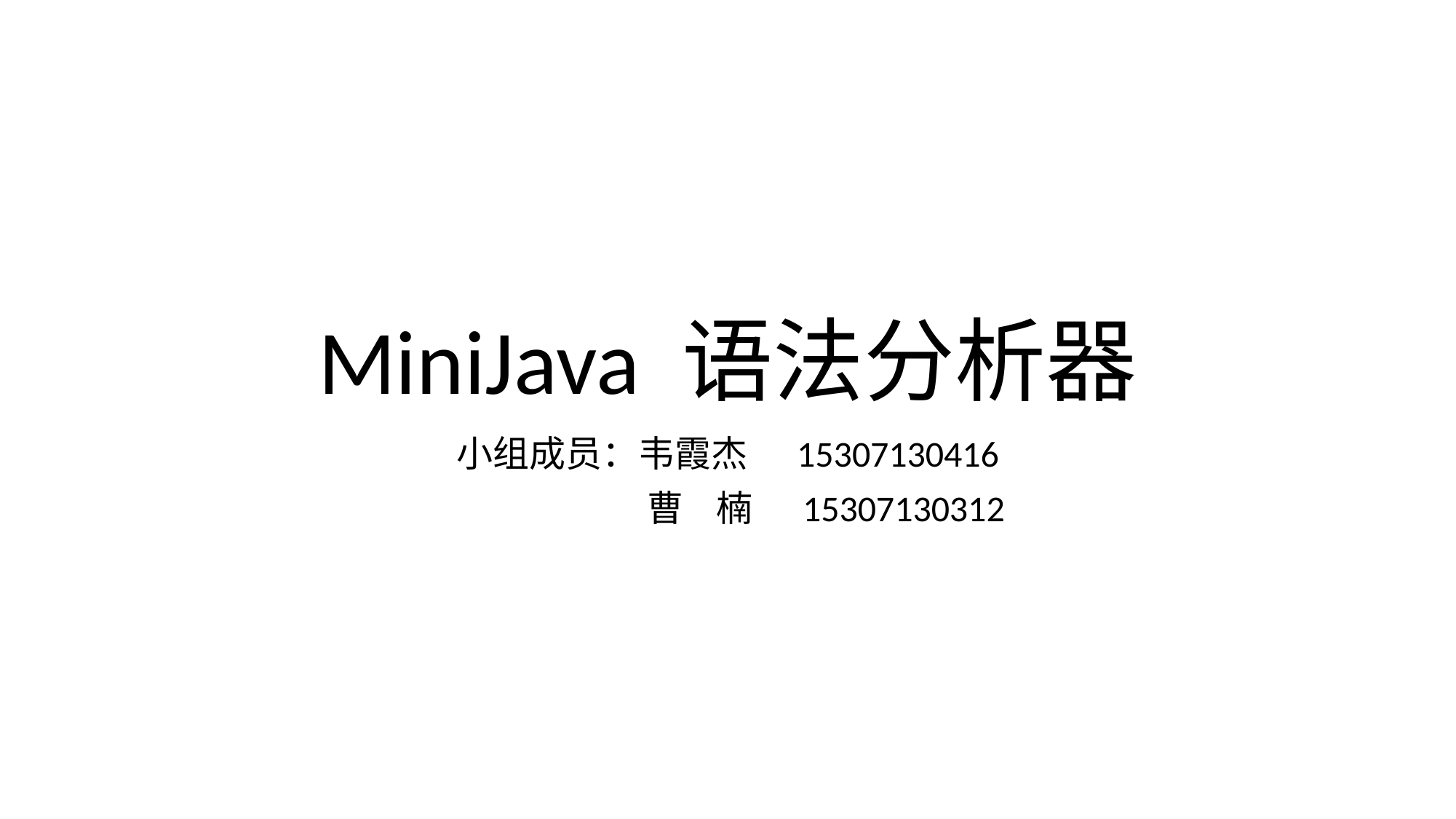

# MiniJava 语法分析器
小组成员：韦霞杰     15307130416
                       曹    楠     15307130312